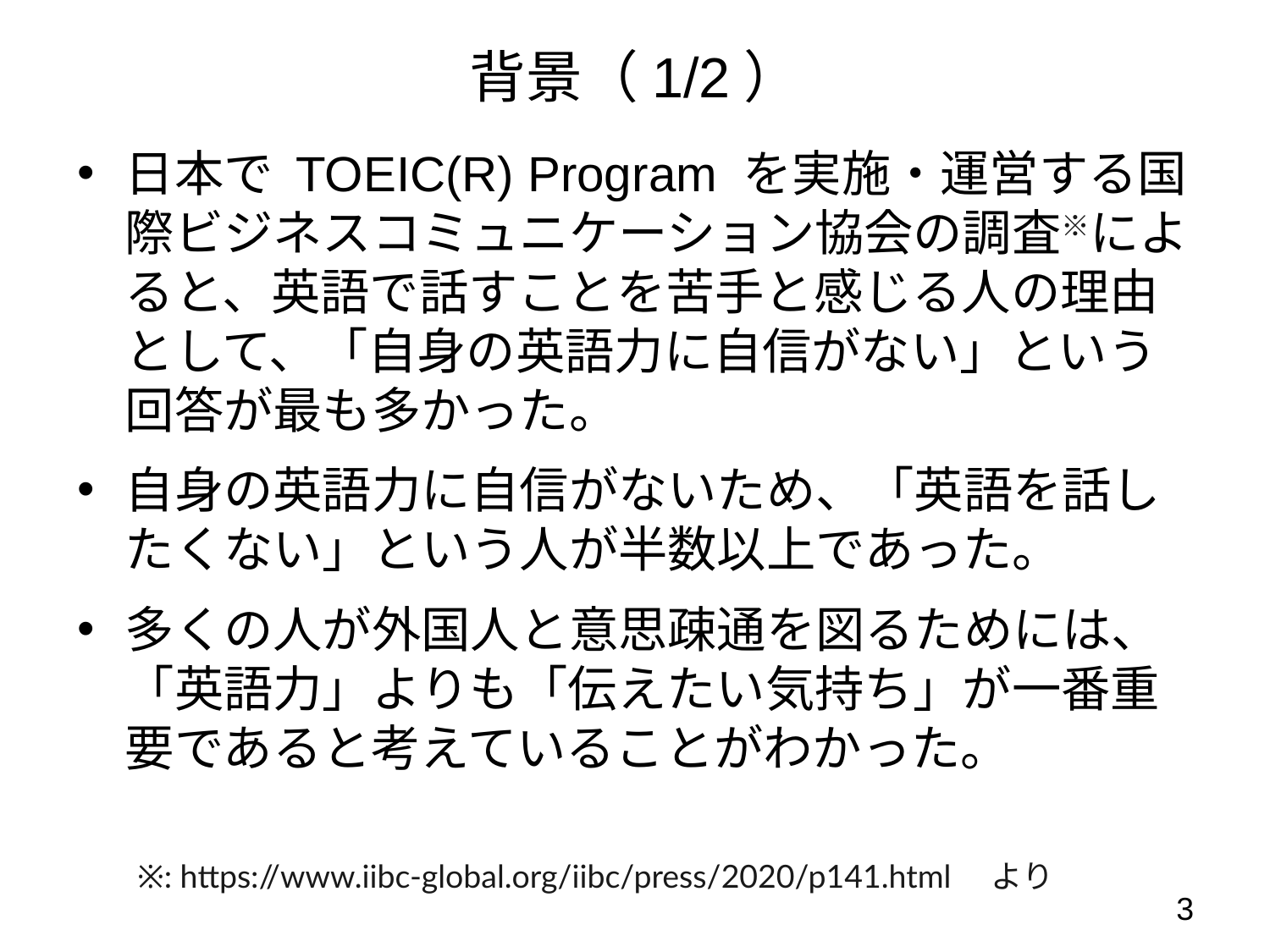

# 背景（1/2）
日本で TOEIC(R) Program を実施・運営する国際ビジネスコミュニケーション協会の調査※によると、英語で話すことを苦手と感じる人の理由として、「自身の英語力に自信がない」という回答が最も多かった。
自身の英語力に自信がないため、「英語を話したくない」という人が半数以上であった。
多くの人が外国人と意思疎通を図るためには、「英語力」よりも「伝えたい気持ち」が一番重要であると考えていることがわかった。

※: https://www.iibc-global.org/iibc/press/2020/p141.html　より
3